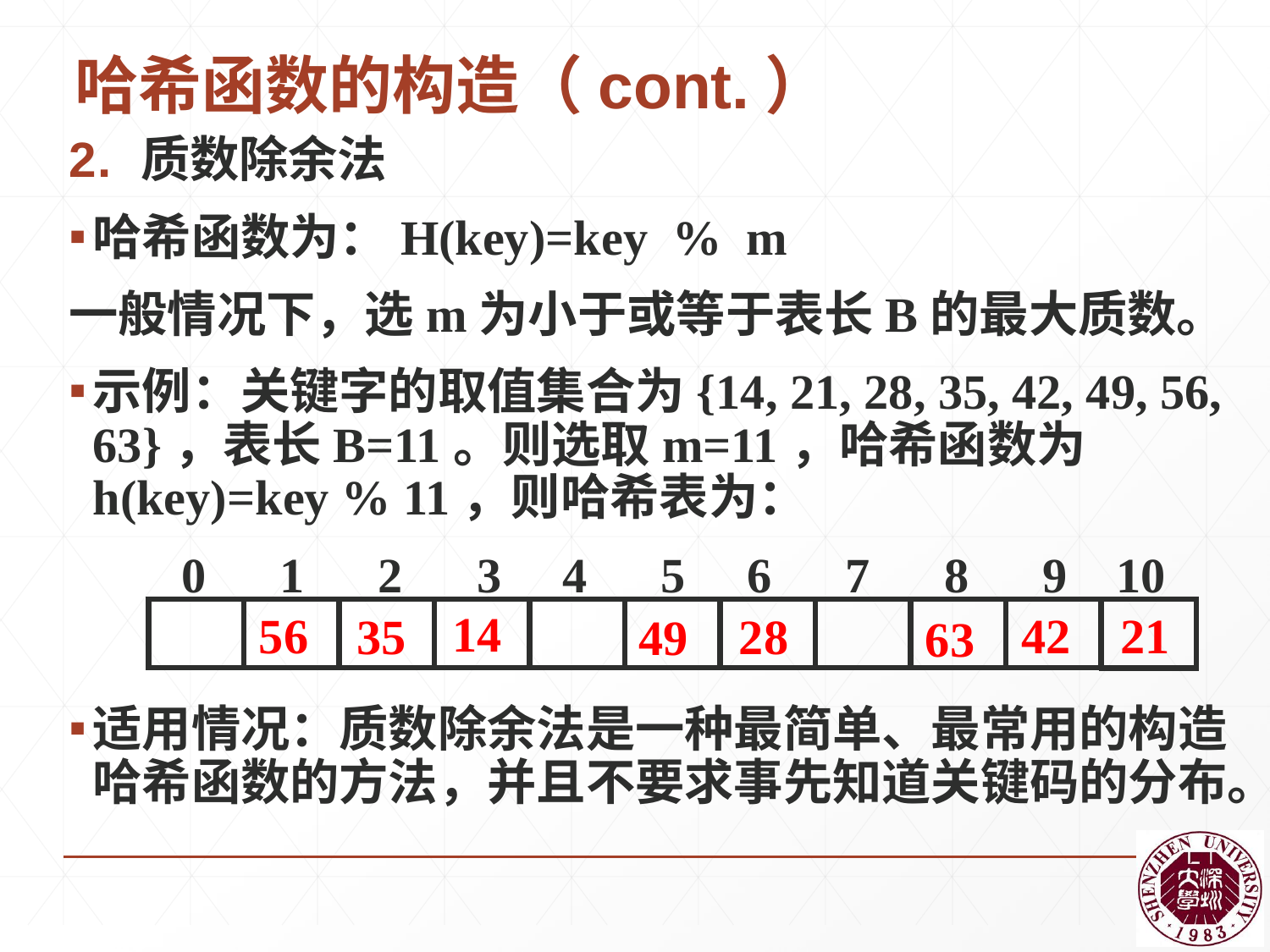

哈希函数的构造（cont.）
质数除余法
哈希函数为：H(key)=key  %  m
一般情况下，选m为小于或等于表长B的最大质数。
示例：关键字的取值集合为{14, 21, 28, 35, 42, 49, 56, 63}，表长B=11。则选取m=11，哈希函数为h(key)=key % 11，则哈希表为：

适用情况：质数除余法是一种最简单、最常用的构造哈希函数的方法，并且不要求事先知道关键码的分布。
  0      1      2      3     4      5     6      7      8      9    10

14
21
56
42
35
28
49
63